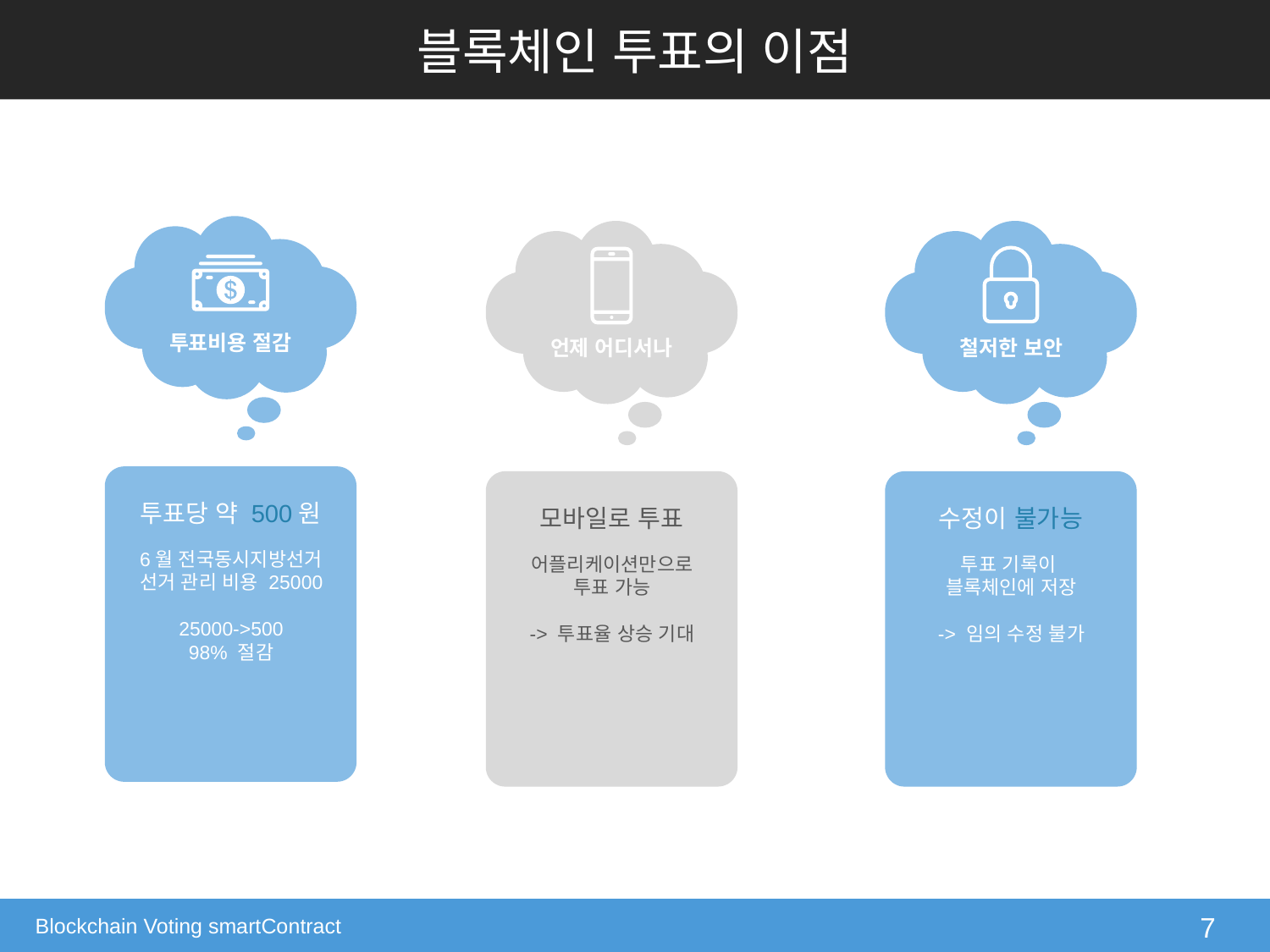

블록체인 투표의 이점

투표비용 절감

투표당 약 500원
6월 전국동시지방선거
선거 관리 비용 25000

25000->500
98% 절감

언제 어디서나

모바일로 투표
어플리케이션만으로
투표 가능

-> 투표율 상승 기대

철저한 보안

수정이 불가능
투표 기록이
블록체인에 저장

-> 임의 수정 불가